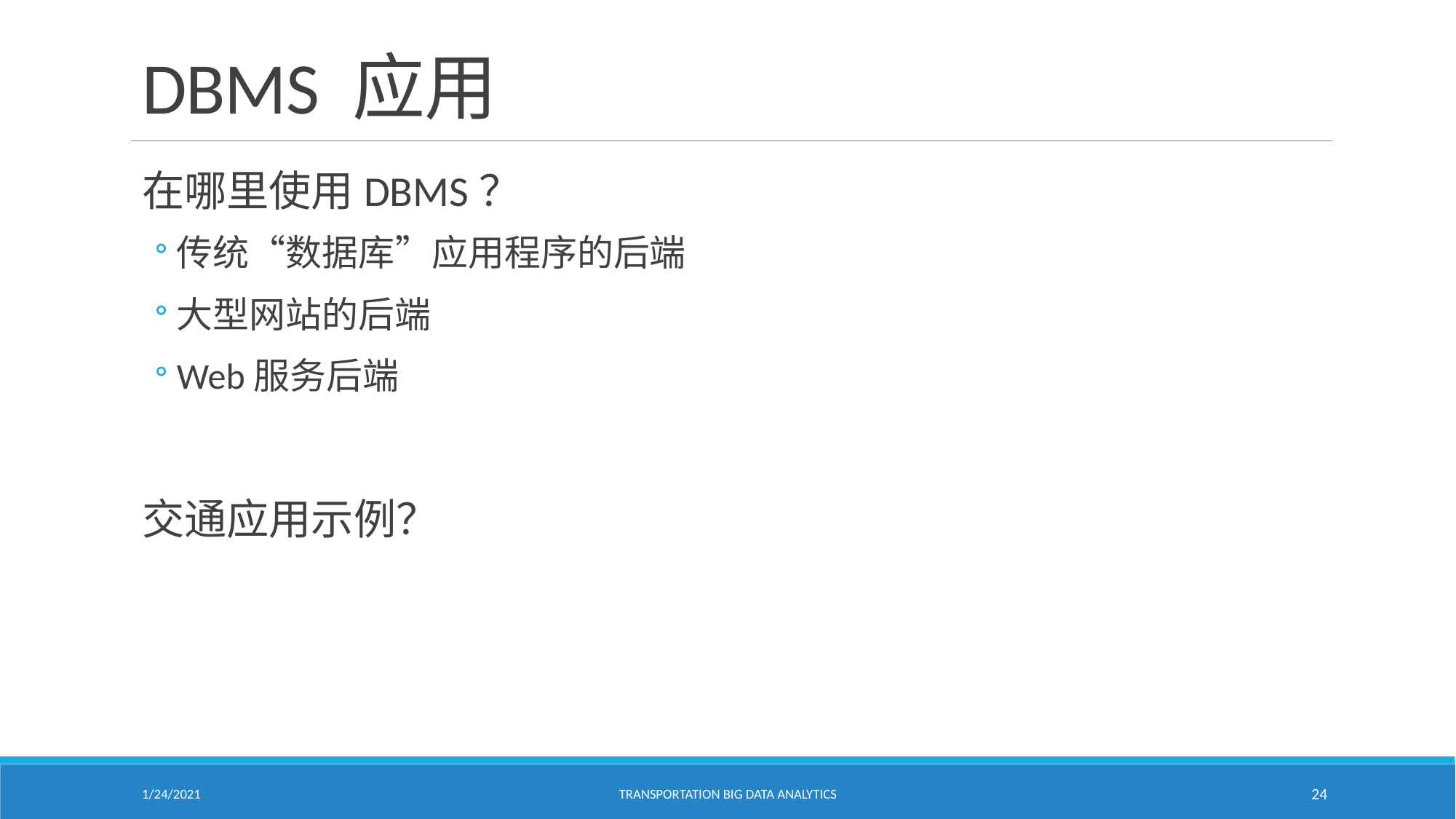

# DBMS 应用
在哪里使用DBMS？
传统“数据库”应用程序的后端
大型网站的后端
Web服务后端

交通应用示例？

1/24/2021
Transportation Big Data Analytics
24